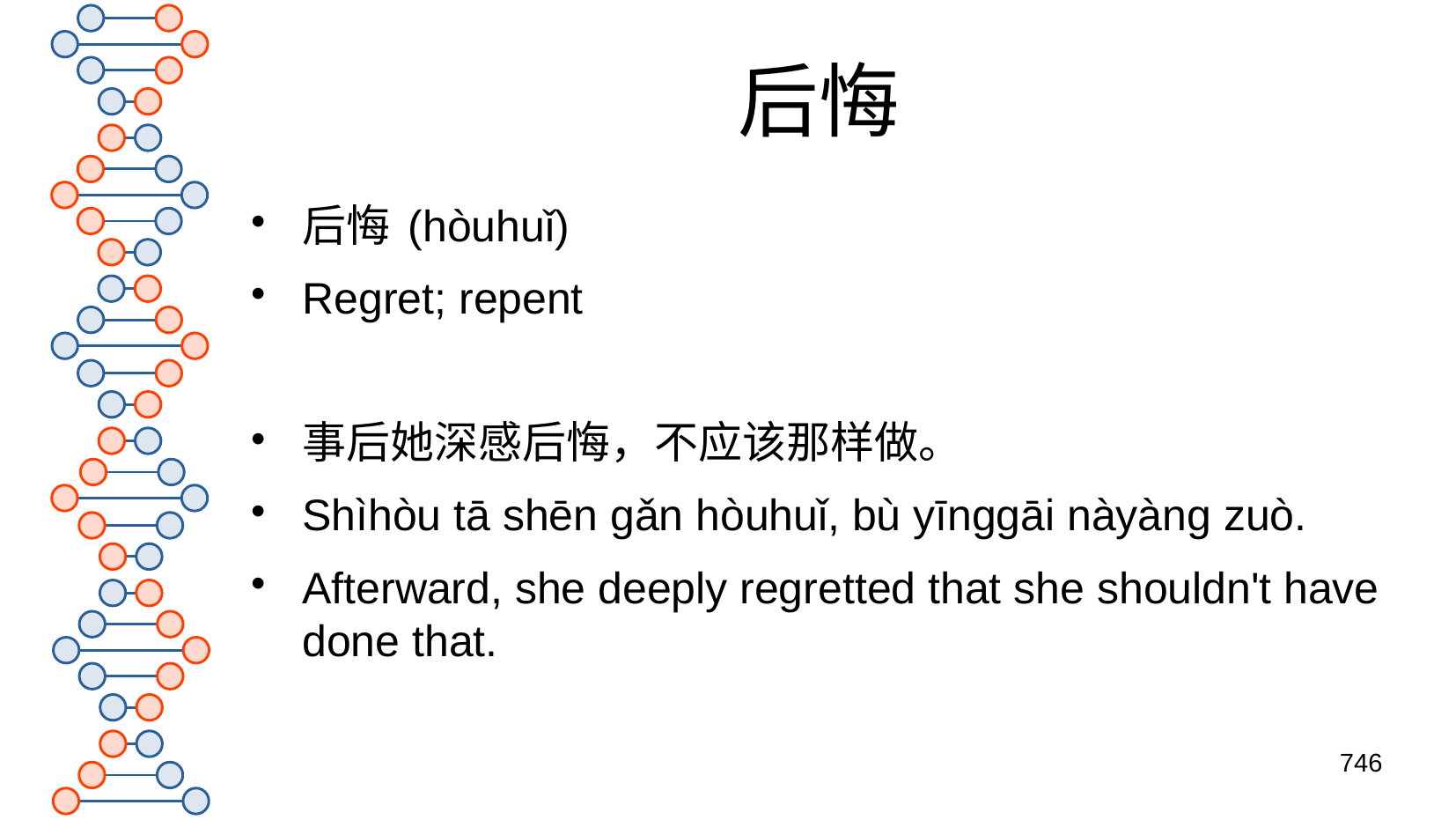

# 后悔
后悔 (hòuhuǐ)
Regret; repent

事后她深感后悔，不应该那样做。
Shìhòu tā shēn gǎn hòuhuǐ, bù yīnggāi nàyàng zuò.
Afterward, she deeply regretted that she shouldn't have done that.

746